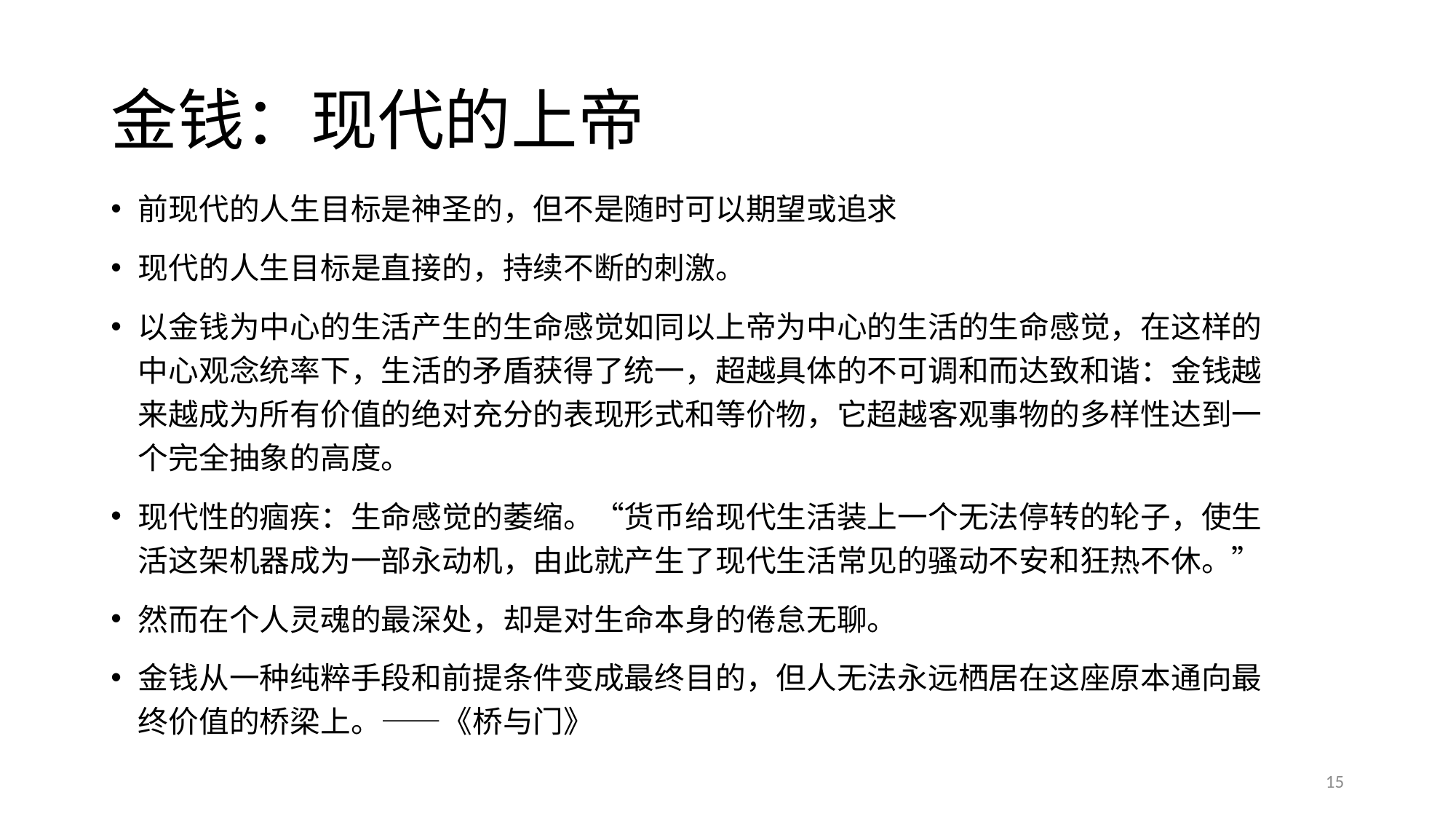

# 金钱：现代的上帝
前现代的人生目标是神圣的，但不是随时可以期望或追求
现代的人生目标是直接的，持续不断的刺激。
以金钱为中心的生活产生的生命感觉如同以上帝为中心的生活的生命感觉，在这样的中心观念统率下，生活的矛盾获得了统一，超越具体的不可调和而达致和谐：金钱越来越成为所有价值的绝对充分的表现形式和等价物，它超越客观事物的多样性达到一个完全抽象的高度。
现代性的痼疾：生命感觉的萎缩。“货币给现代生活装上一个无法停转的轮子，使生活这架机器成为一部永动机，由此就产生了现代生活常见的骚动不安和狂热不休。”
然而在个人灵魂的最深处，却是对生命本身的倦怠无聊。
金钱从一种纯粹手段和前提条件变成最终目的，但人无法永远栖居在这座原本通向最终价值的桥梁上。——《桥与门》

15